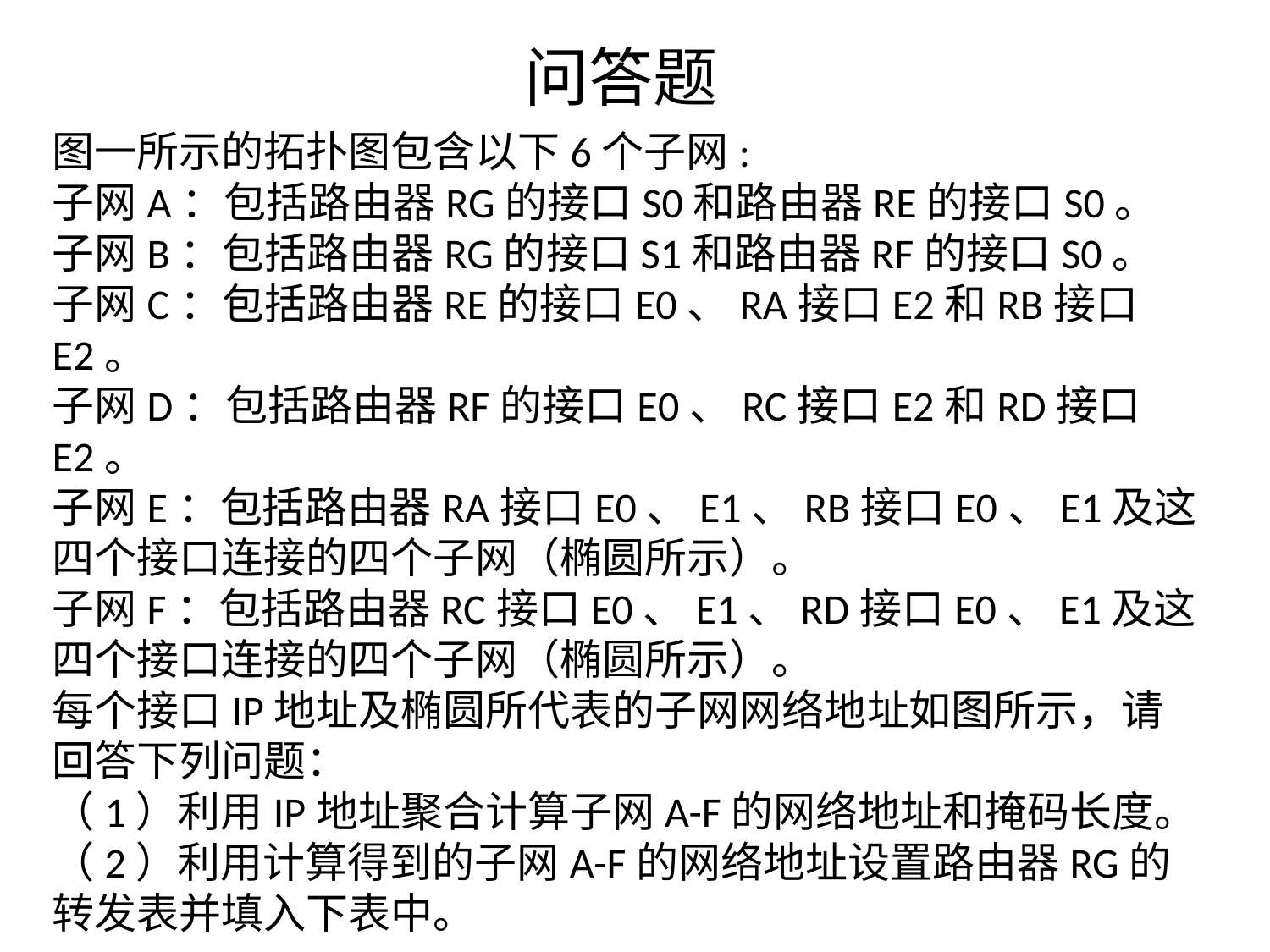

# 问答题
图一所示的拓扑图包含以下6个子网:
子网A：包括路由器RG的接口S0和路由器RE的接口S0。
子网B：包括路由器RG的接口S1和路由器RF的接口S0。
子网C：包括路由器RE的接口E0、RA接口E2和RB接口E2。
子网D：包括路由器RF的接口E0、RC接口E2和RD接口E2。
子网E：包括路由器RA接口E0、E1、RB接口E0、E1及这四个接口连接的四个子网（椭圆所示）。
子网F：包括路由器RC接口E0、E1、RD接口E0、E1及这四个接口连接的四个子网（椭圆所示）。
每个接口IP地址及椭圆所代表的子网网络地址如图所示，请回答下列问题：
（1）利用IP地址聚合计算子网A-F的网络地址和掩码长度。
（2）利用计算得到的子网A-F的网络地址设置路由器RG的转发表并填入下表中。